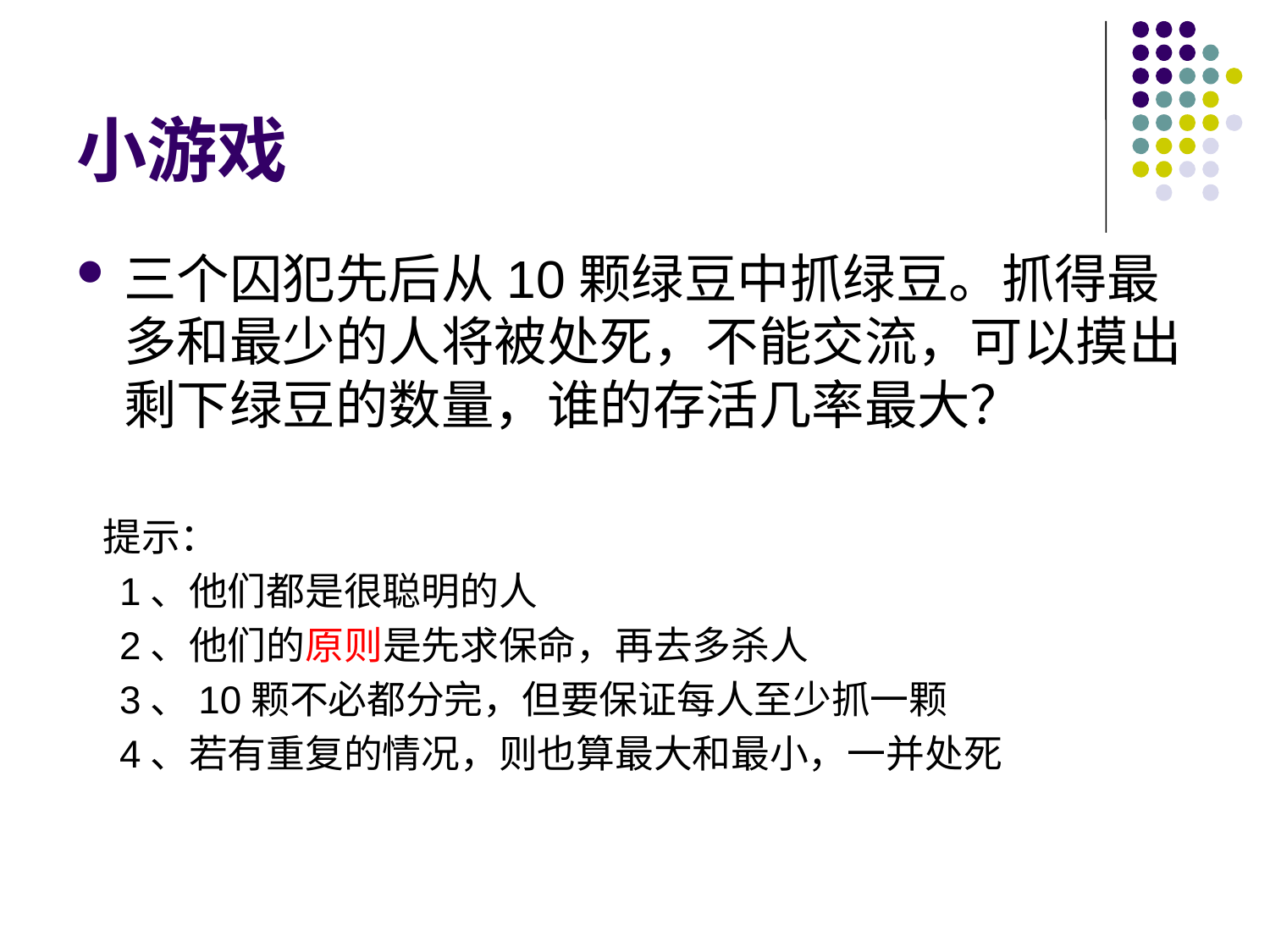

# 小游戏
三个囚犯先后从10颗绿豆中抓绿豆。抓得最多和最少的人将被处死，不能交流，可以摸出剩下绿豆的数量，谁的存活几率最大？

  提示：
    1、他们都是很聪明的人
    2、他们的原则是先求保命，再去多杀人
    3、10颗不必都分完，但要保证每人至少抓一颗
    4、若有重复的情况，则也算最大和最小，一并处死